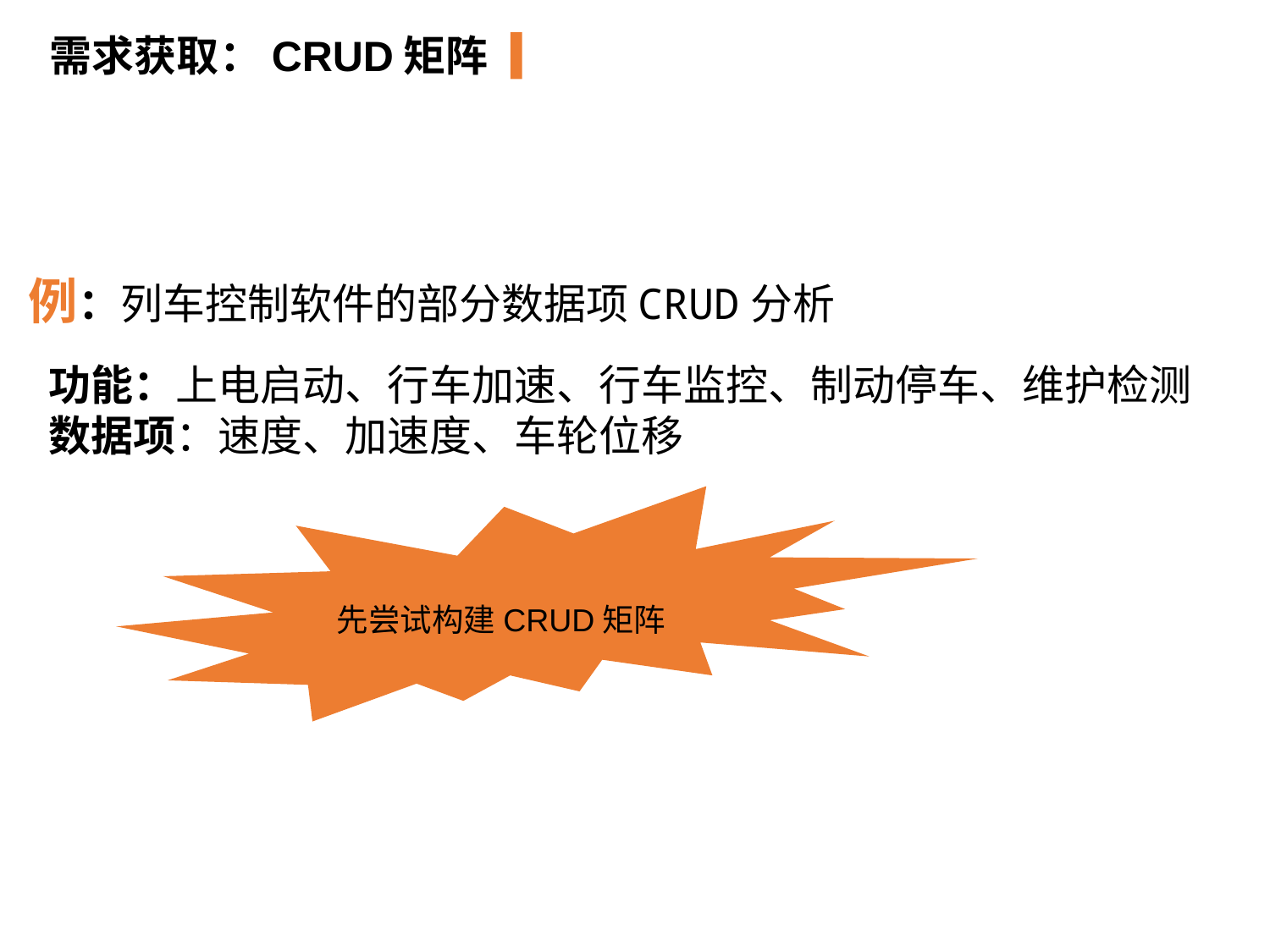

需求获取：CRUD矩阵

例：列车控制软件的部分数据项CRUD分析
功能：上电启动、行车加速、行车监控、制动停车、维护检测
数据项：速度、加速度、车轮位移

先尝试构建CRUD矩阵